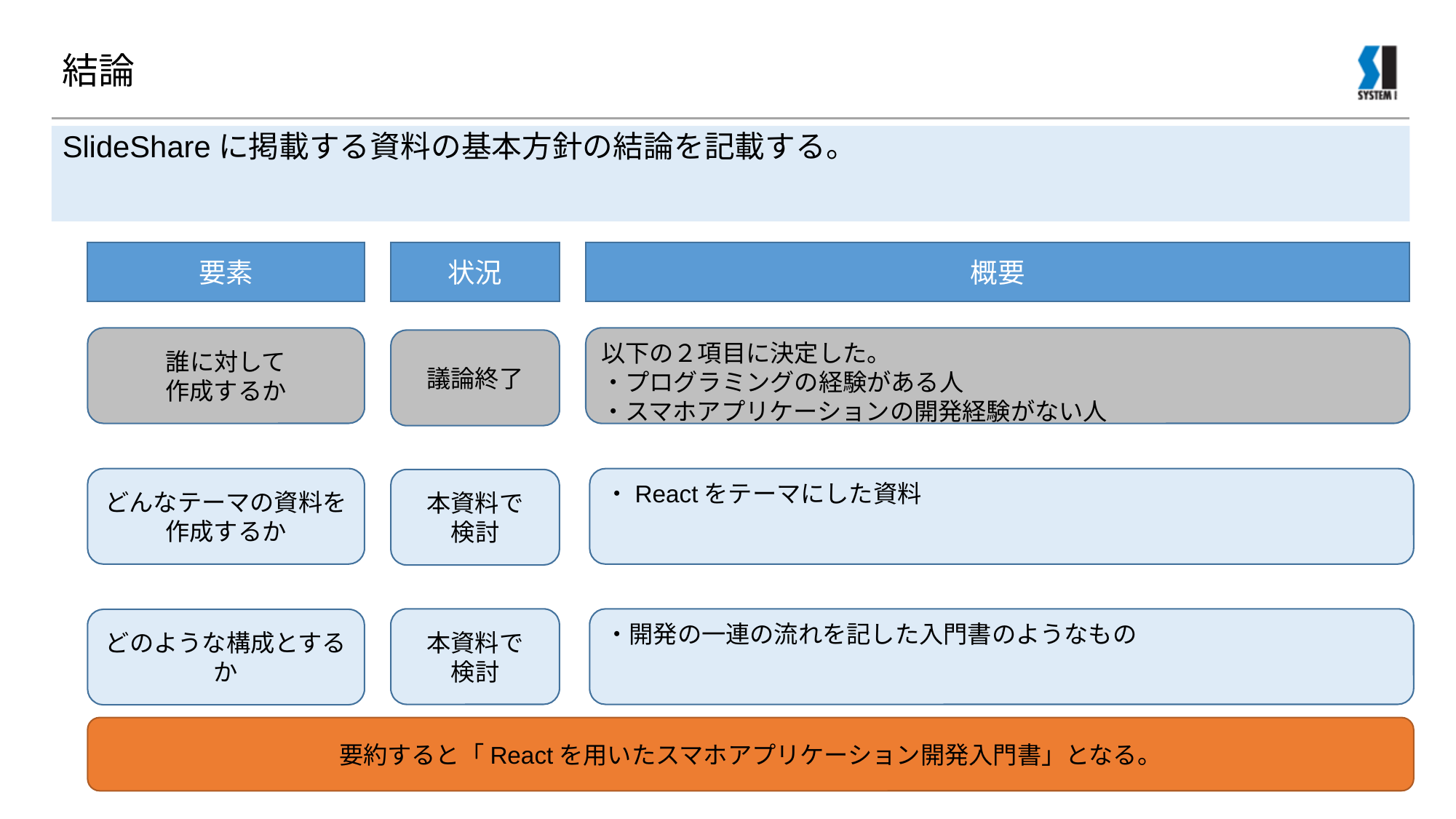

# 結論
SlideShareに掲載する資料の基本方針の結論を記載する。
要素
状況
概要
誰に対して
作成するか
以下の２項目に決定した。
・プログラミングの経験がある人
・スマホアプリケーションの開発経験がない人
議論終了
・Reactをテーマにした資料
どんなテーマの資料を
作成するか
本資料で
検討
・開発の一連の流れを記した入門書のようなもの
本資料で
検討
どのような構成とするか
要約すると「Reactを用いたスマホアプリケーション開発入門書」となる。